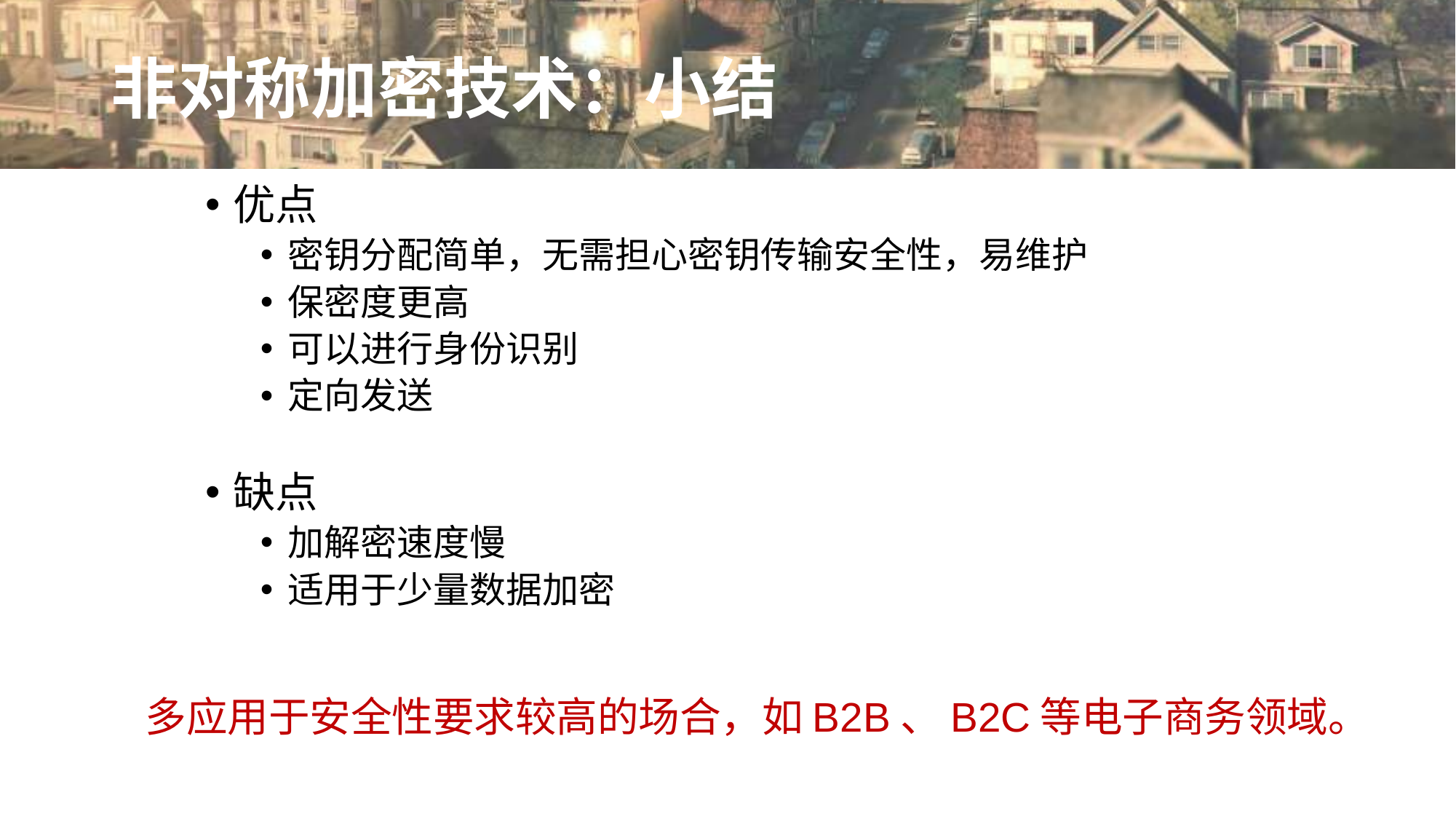

# 非对称加密技术：小结
优点
密钥分配简单，无需担心密钥传输安全性，易维护
保密度更高
可以进行身份识别
定向发送

缺点
加解密速度慢
适用于少量数据加密

多应用于安全性要求较高的场合，如B2B、B2C等电子商务领域。